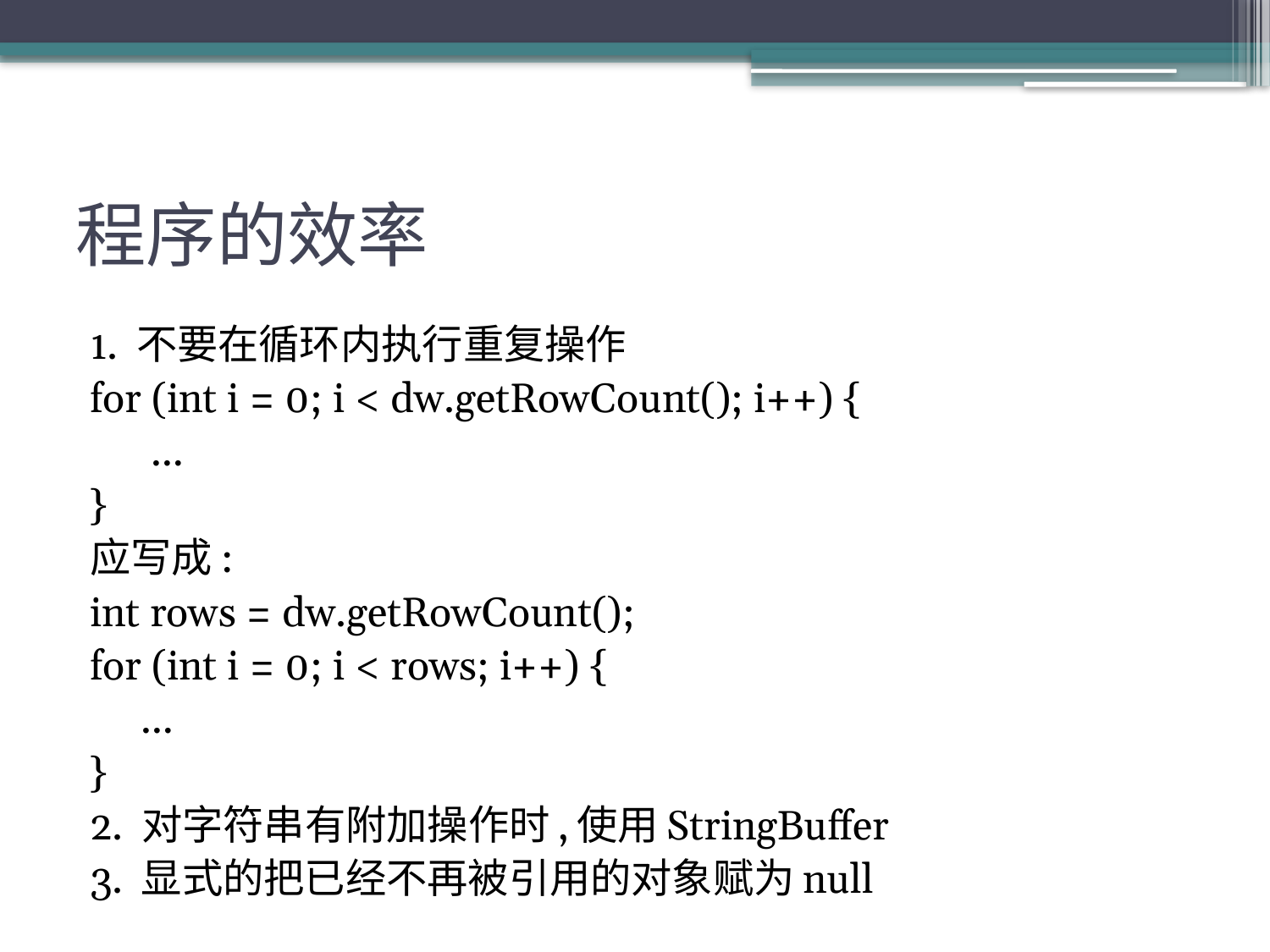

# 程序的效率
1. 不要在循环内执行重复操作
for (int i = 0; i < dw.getRowCount(); i++) {
      …
}
应写成:
int rows = dw.getRowCount();
for (int i = 0; i < rows; i++) {
     …
}
2. 对字符串有附加操作时,使用StringBuffer
3. 显式的把已经不再被引用的对象赋为null